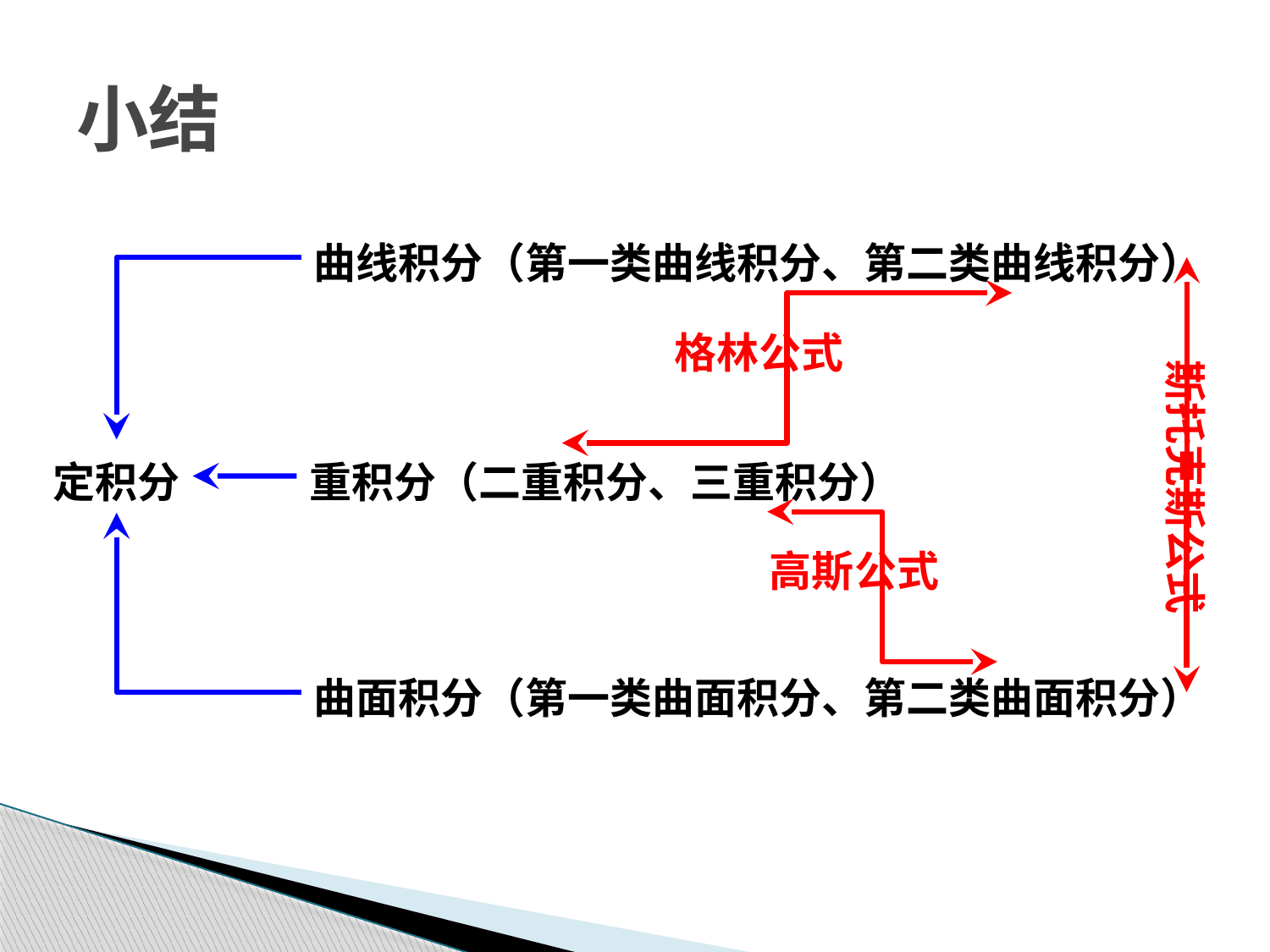

# 小结
曲线积分（第一类曲线积分、第二类曲线积分）
斯托克斯公式
格林公式
重积分（二重积分、三重积分）
定积分
高斯公式
曲面积分（第一类曲面积分、第二类曲面积分）